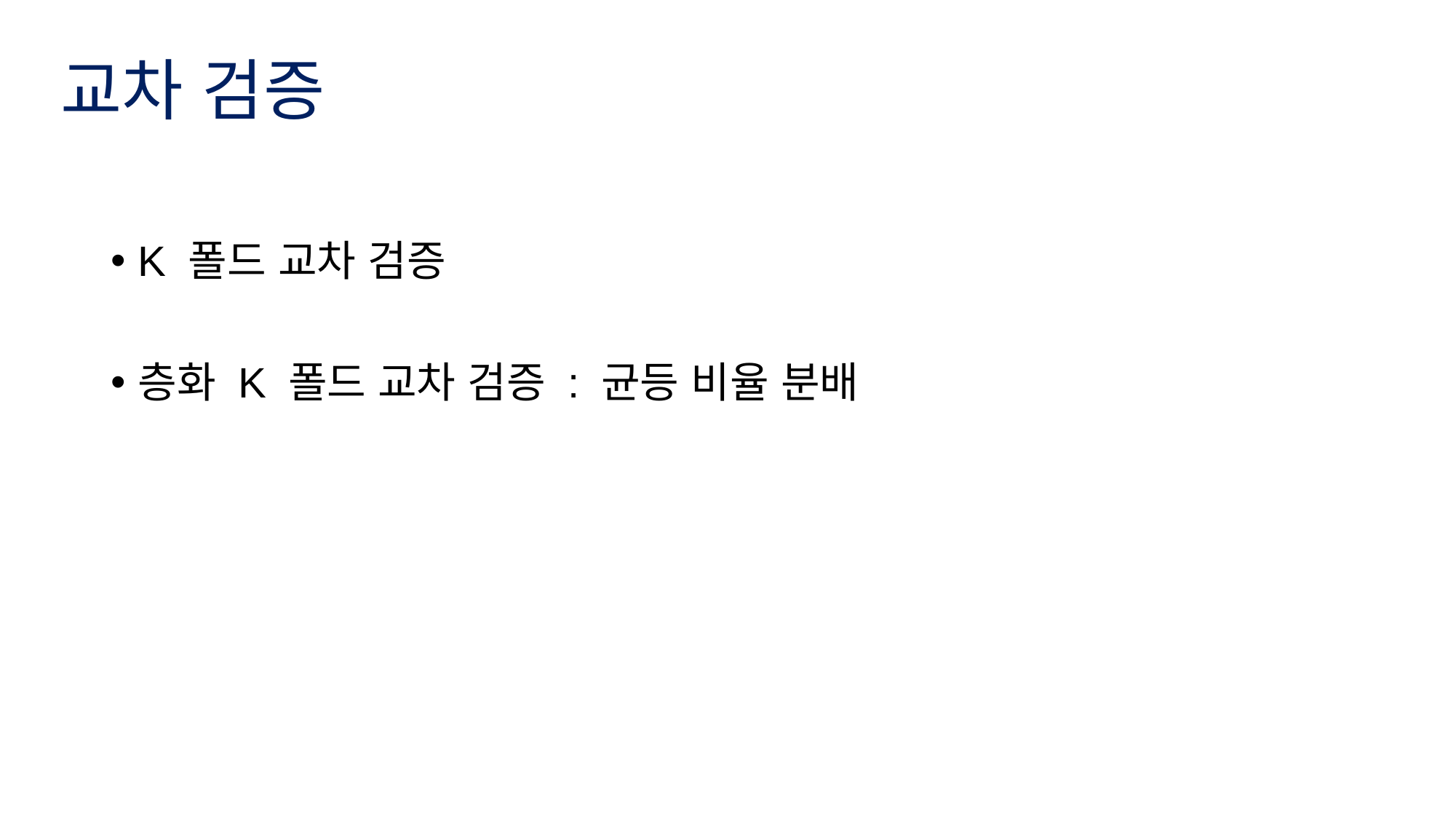

# 교차 검증

K 폴드 교차 검증

층화 K 폴드 교차 검증 : 균등 비율 분배